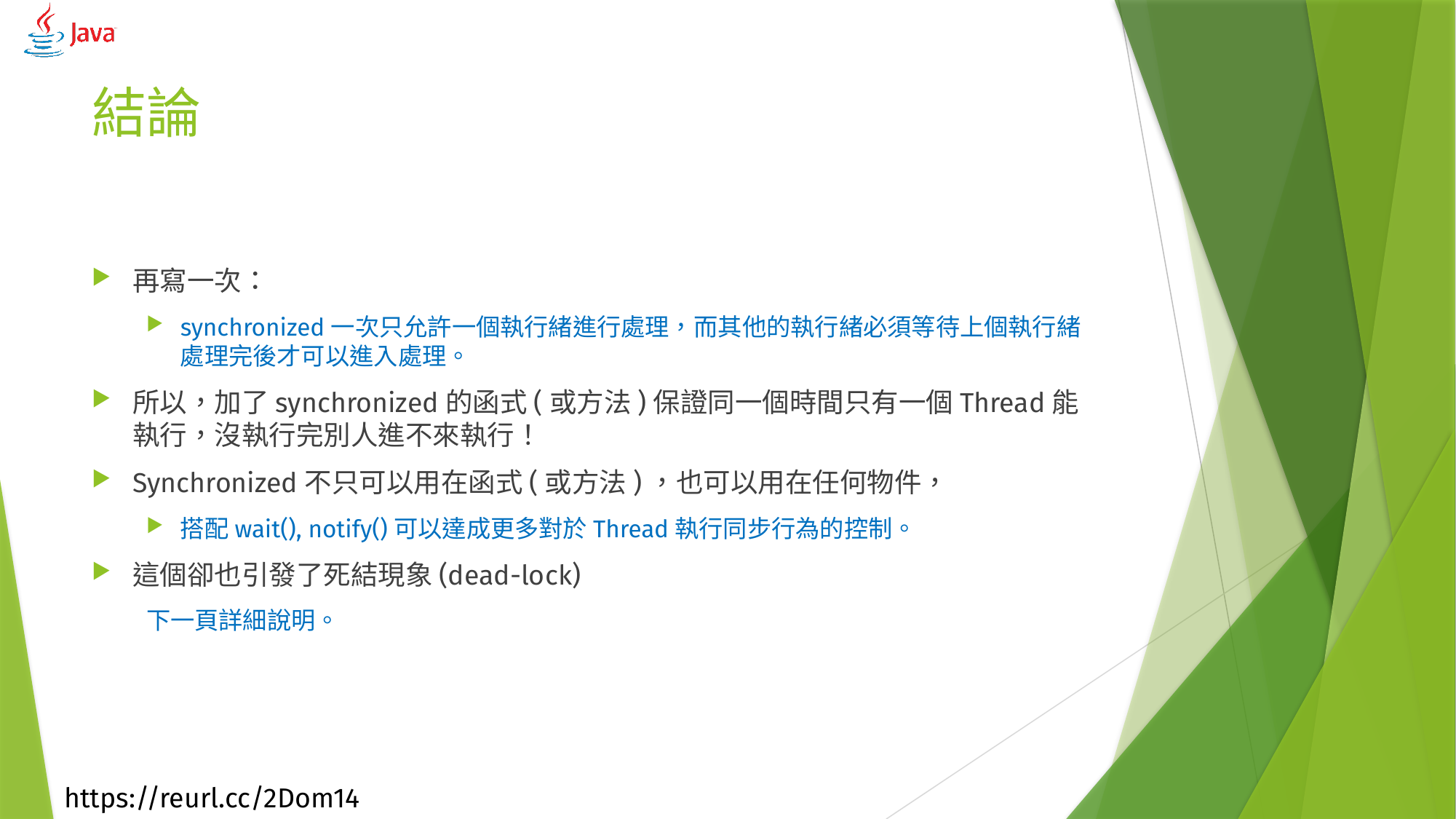

# 結論
再寫一次：
synchronized一次只允許一個執行緒進行處理，而其他的執行緒必須等待上個執行緒處理完後才可以進入處理。
所以，加了synchronized的函式(或方法)保證同一個時間只有一個Thread能執行，沒執行完別人進不來執行！
Synchronized不只可以用在函式(或方法)，也可以用在任何物件，
搭配wait(), notify()可以達成更多對於Thread執行同步行為的控制。
這個卻也引發了死結現象(dead-lock)
下一頁詳細說明。